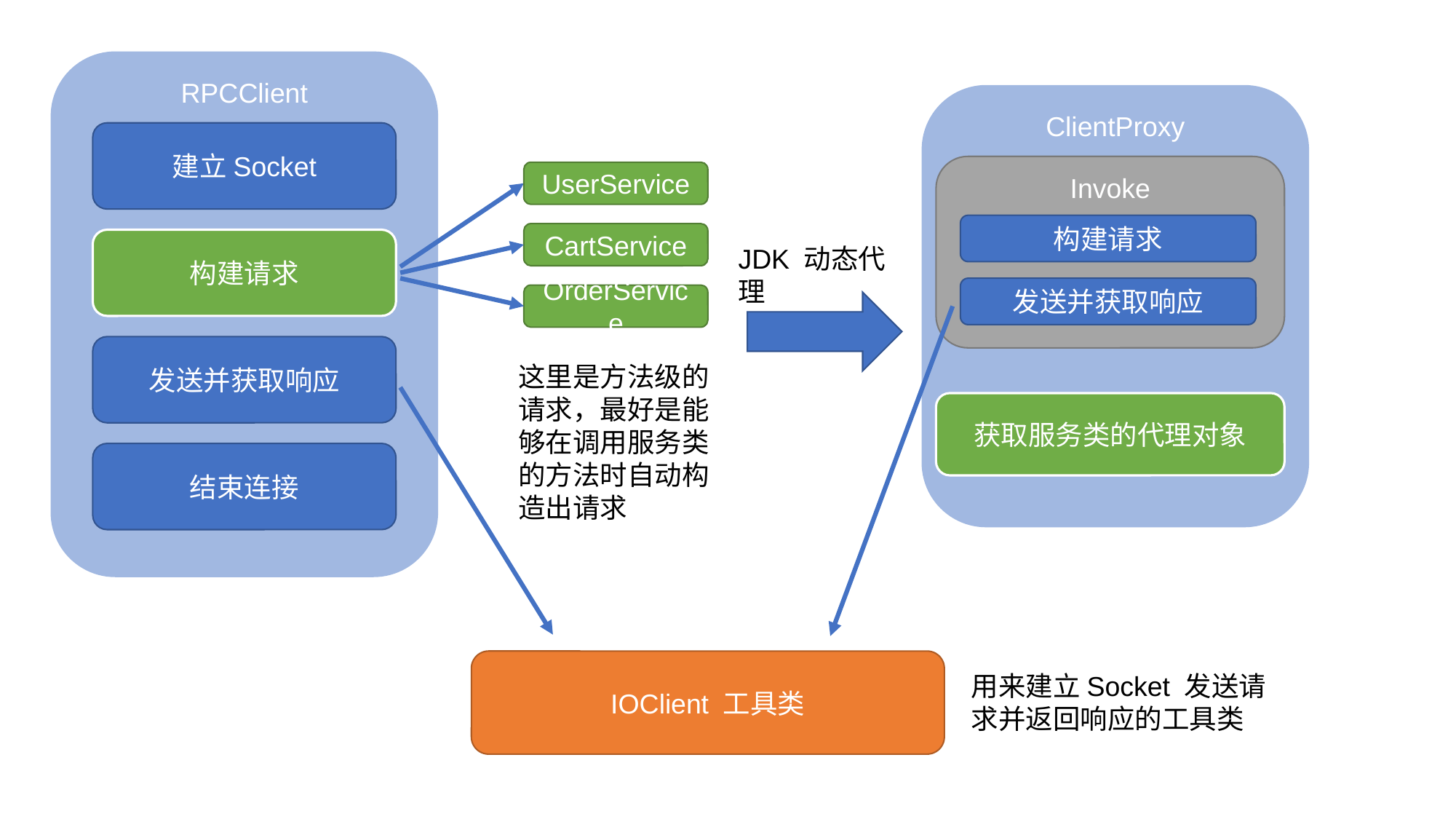

RPCClient
ClientProxy
Invoke
构建请求
发送并获取响应
获取服务类的代理对象
建立Socket
UserService
CartService
构建请求
JDK 动态代理
OrderService

发送并获取响应
这里是方法级的请求，最好是能够在调用服务类的方法时自动构造出请求
结束连接
IOClient 工具类
用来建立Socket 发送请求并返回响应的工具类